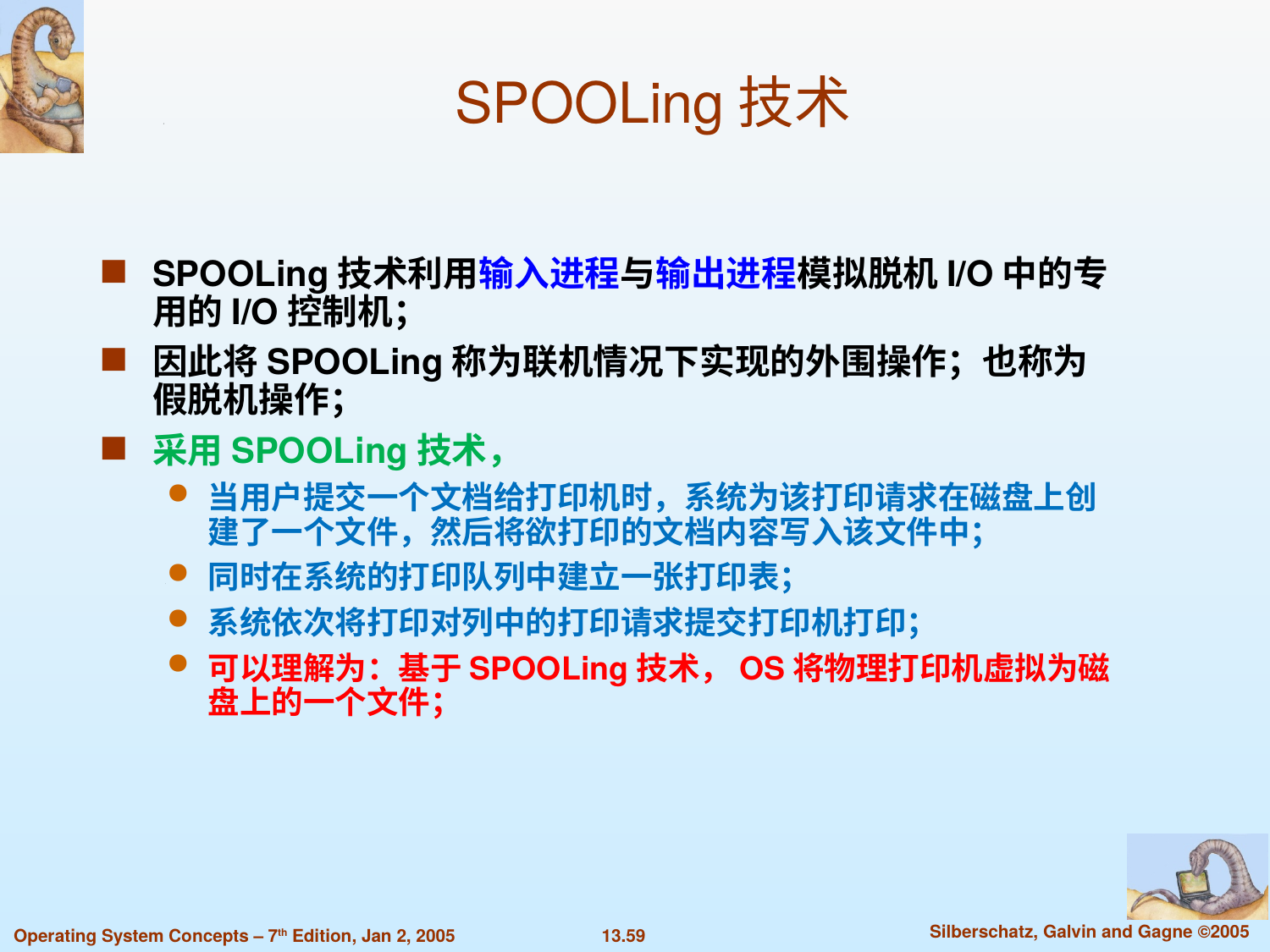

SPOOLing技术

SPOOLing技术利用输入进程与输出进程模拟脱机I/O中的专用的I/O控制机；
因此将SPOOLing称为联机情况下实现的外围操作；也称为假脱机操作；
采用SPOOLing技术，
当用户提交一个文档给打印机时，系统为该打印请求在磁盘上创建了一个文件，然后将欲打印的文档内容写入该文件中；
同时在系统的打印队列中建立一张打印表；
系统依次将打印对列中的打印请求提交打印机打印；
可以理解为：基于SPOOLing技术，OS将物理打印机虚拟为磁盘上的一个文件；